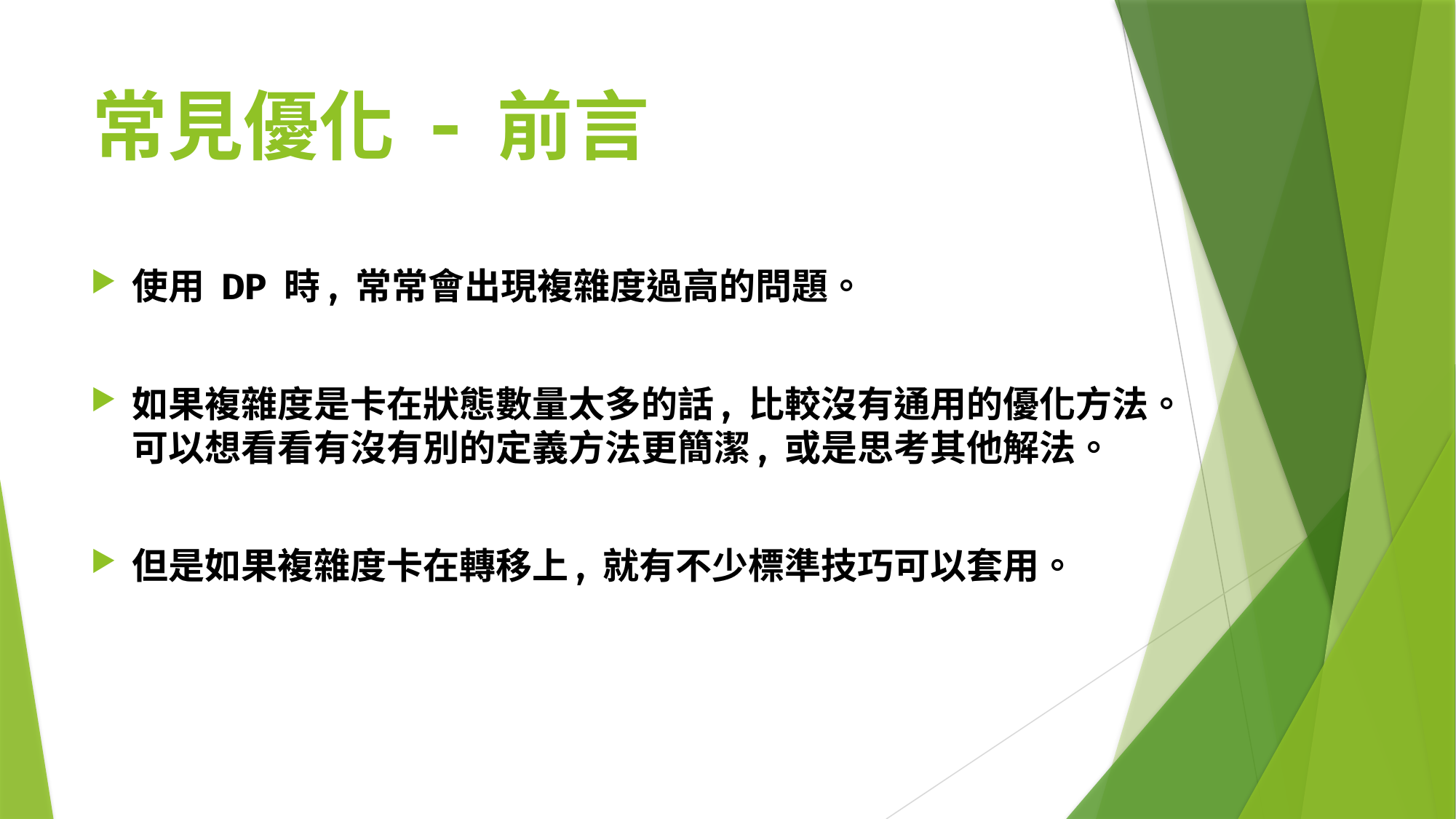

# 常見優化 - 前言
使用 DP 時, 常常會出現複雜度過高的問題。

如果複雜度是卡在狀態數量太多的話, 比較沒有通用的優化方法。可以想看看有沒有別的定義方法更簡潔, 或是思考其他解法。

但是如果複雜度卡在轉移上, 就有不少標準技巧可以套用。